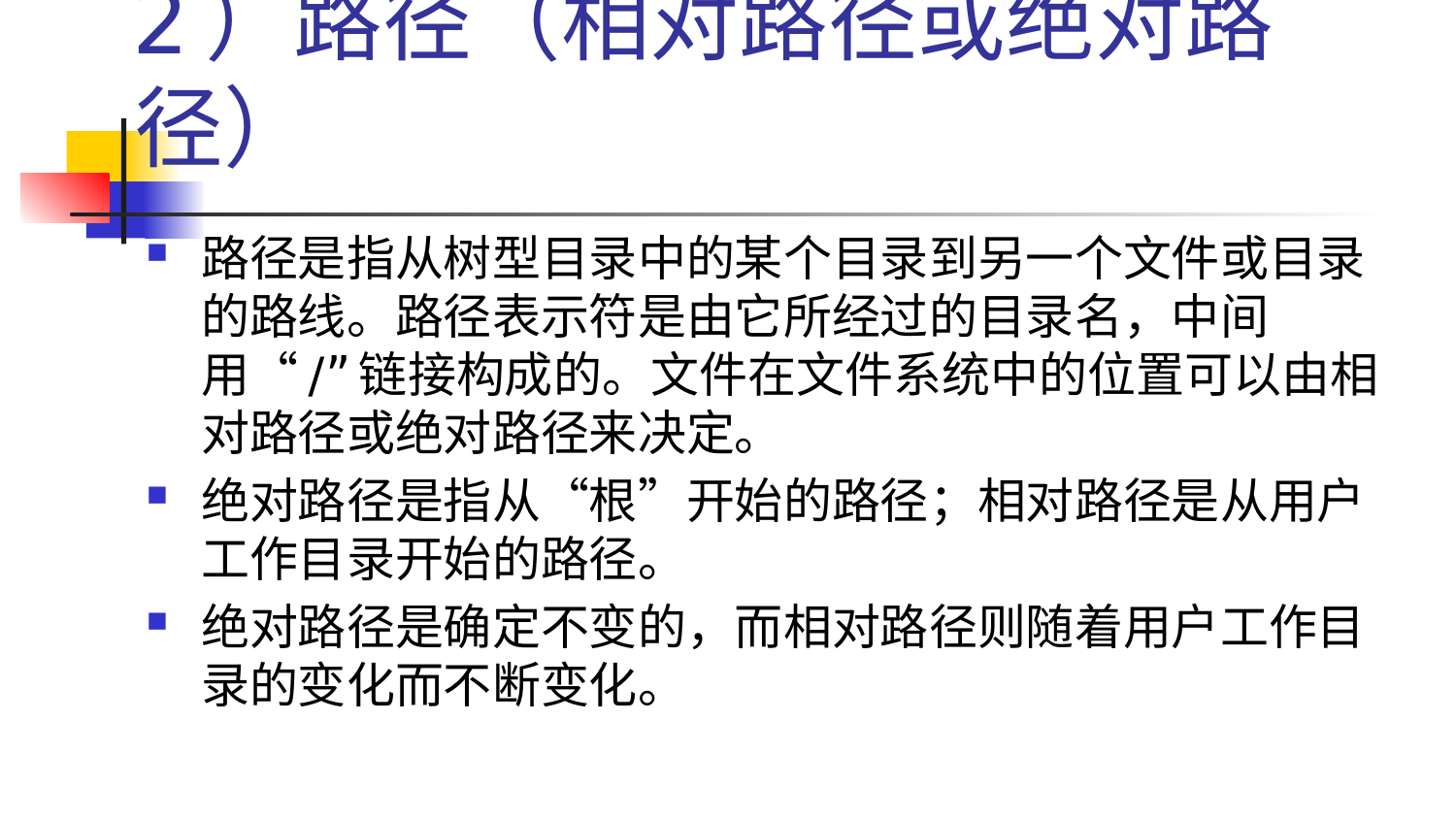

# 2）路径（相对路径或绝对路径）
路径是指从树型目录中的某个目录到另一个文件或目录的路线。路径表示符是由它所经过的目录名，中间用“/”链接构成的。文件在文件系统中的位置可以由相对路径或绝对路径来决定。
绝对路径是指从“根”开始的路径；相对路径是从用户工作目录开始的路径。
绝对路径是确定不变的，而相对路径则随着用户工作目录的变化而不断变化。